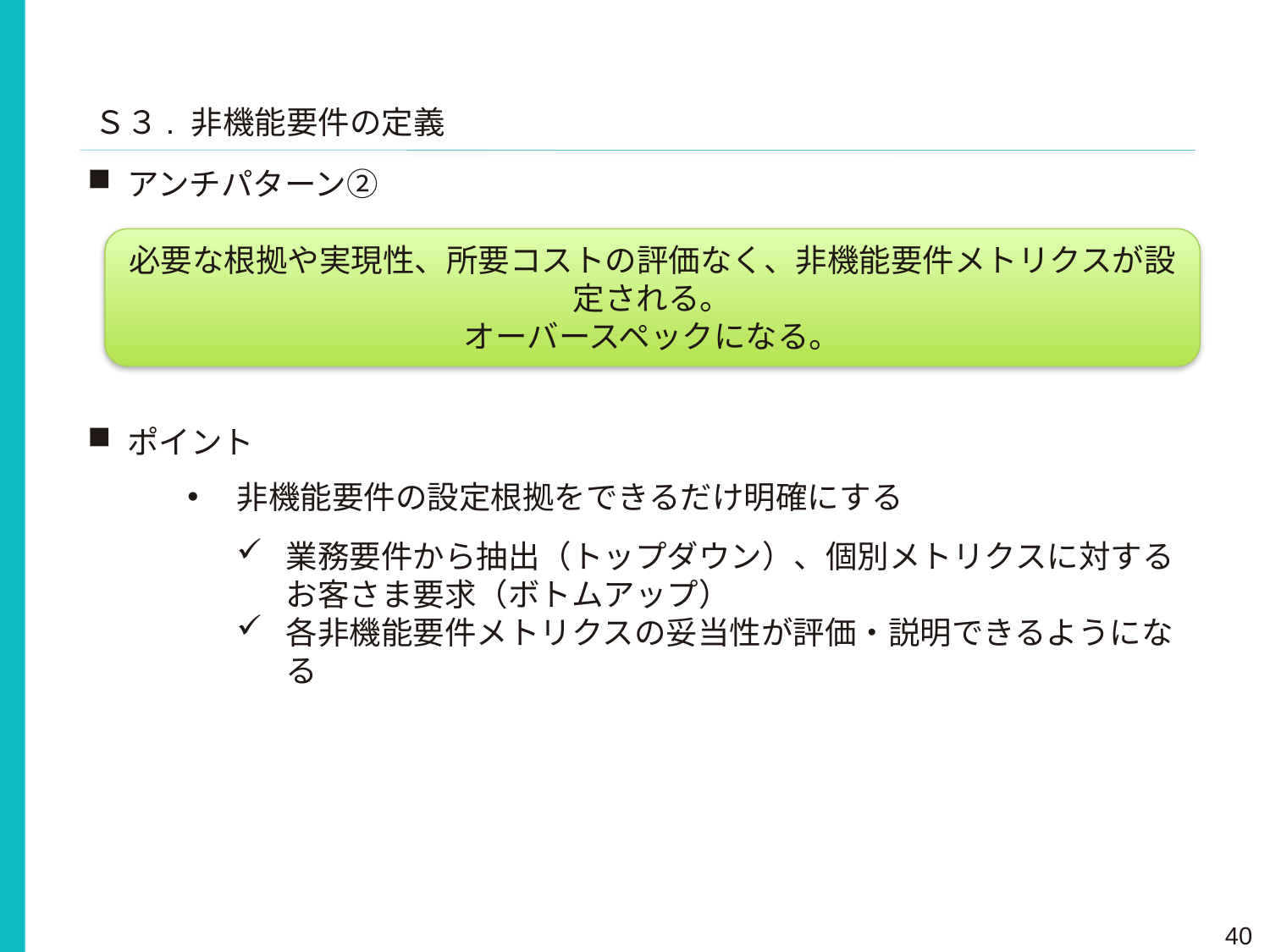

Ｓ３. 非機能要件の定義
アンチパターン②
必要な根拠や実現性、所要コストの評価なく、非機能要件メトリクスが設定される。
オーバースペックになる。
ポイント

非機能要件の設定根拠をできるだけ明確にする

業務要件から抽出（トップダウン）、個別メトリクスに対する
お客さま要求（ボトムアップ）
各非機能要件メトリクスの妥当性が評価・説明できるようになる

40